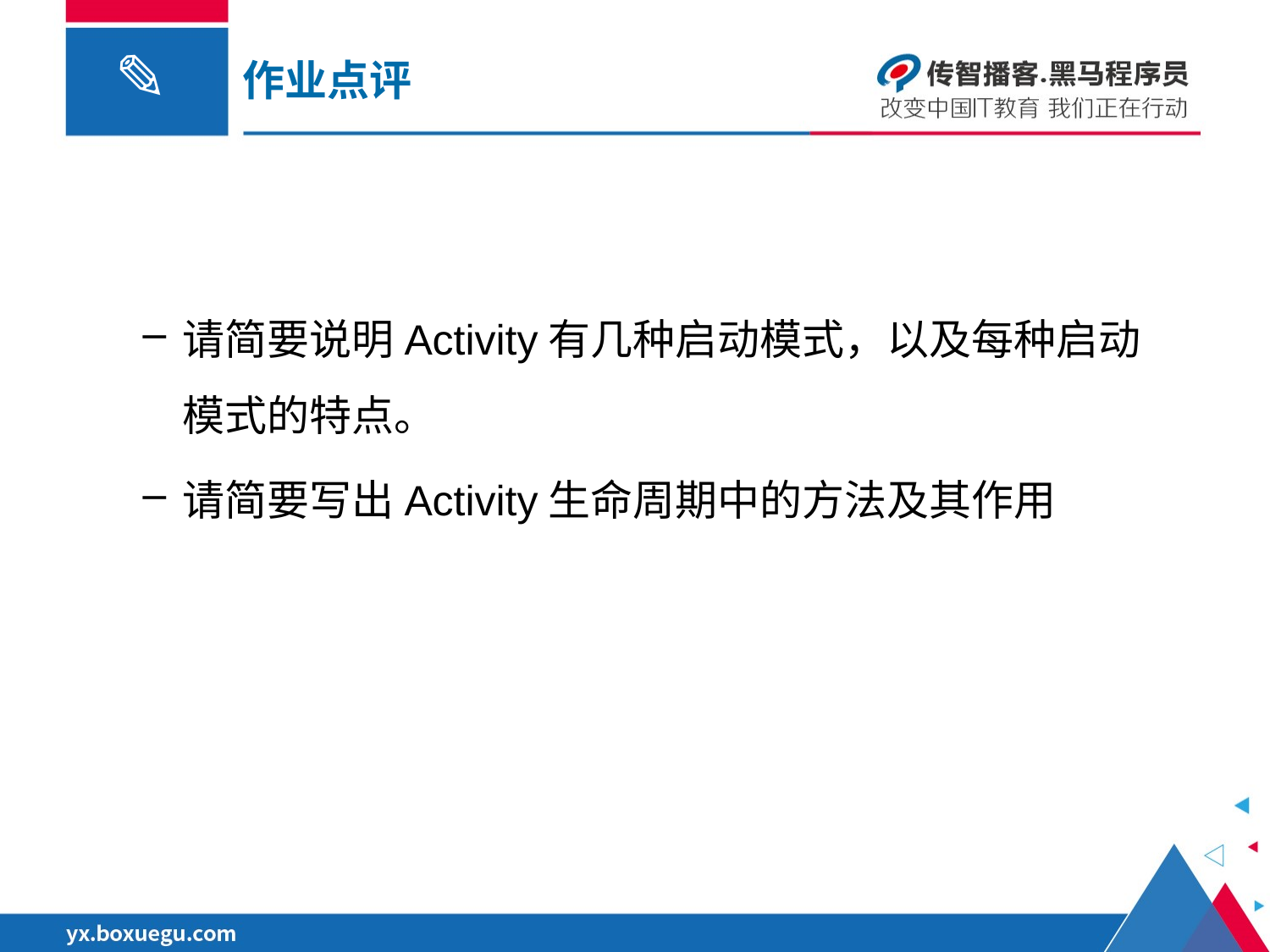

作业点评
请简要说明Activity有几种启动模式，以及每种启动模式的特点。
请简要写出Activity生命周期中的方法及其作用